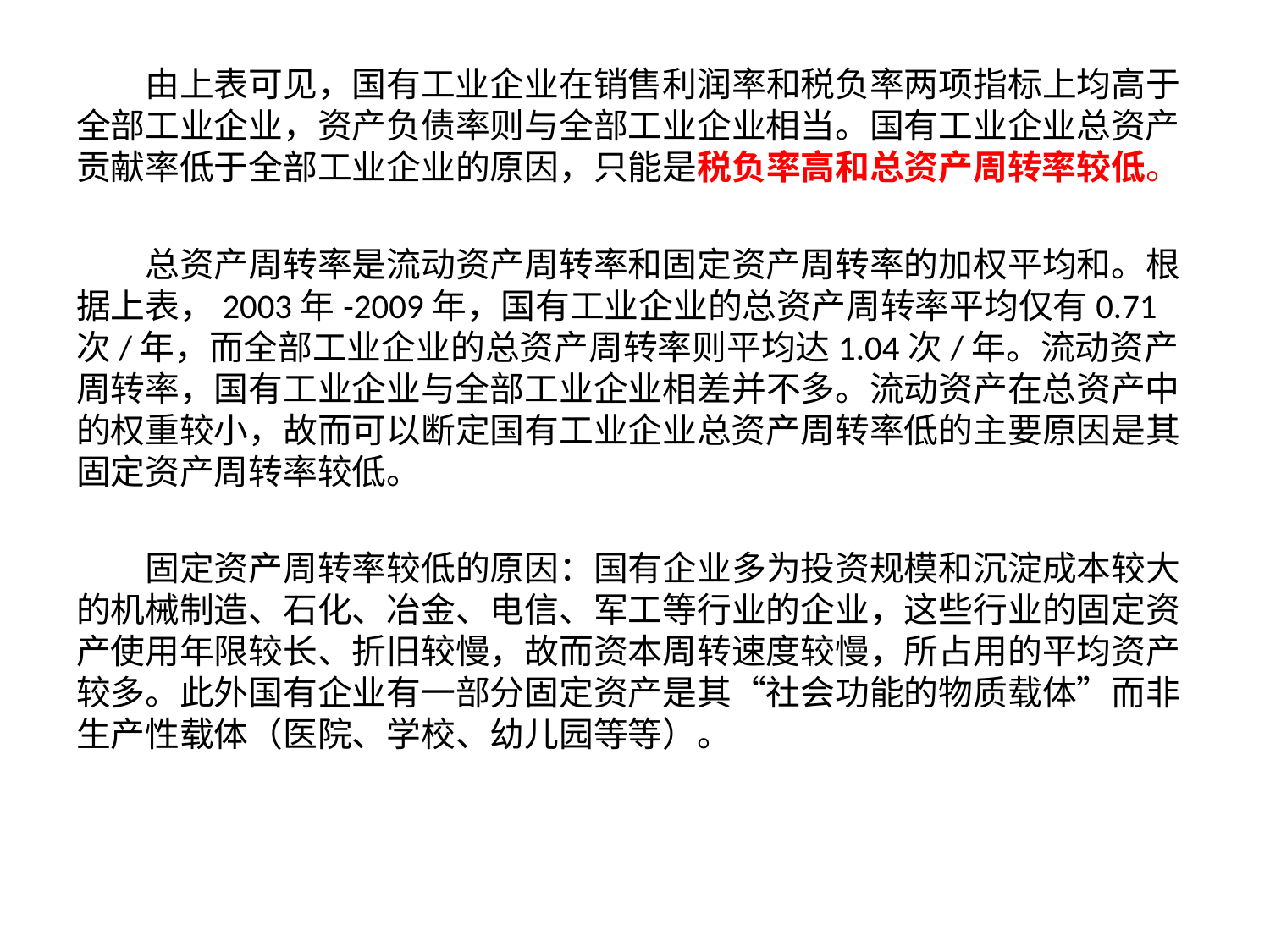

#
　　由上表可见，国有工业企业在销售利润率和税负率两项指标上均高于全部工业企业，资产负债率则与全部工业企业相当。国有工业企业总资产贡献率低于全部工业企业的原因，只能是税负率高和总资产周转率较低。

　　总资产周转率是流动资产周转率和固定资产周转率的加权平均和。根据上表，2003年-2009年，国有工业企业的总资产周转率平均仅有0.71次/年，而全部工业企业的总资产周转率则平均达1.04次/年。流动资产周转率，国有工业企业与全部工业企业相差并不多。流动资产在总资产中的权重较小，故而可以断定国有工业企业总资产周转率低的主要原因是其固定资产周转率较低。

　　固定资产周转率较低的原因：国有企业多为投资规模和沉淀成本较大的机械制造、石化、冶金、电信、军工等行业的企业，这些行业的固定资产使用年限较长、折旧较慢，故而资本周转速度较慢，所占用的平均资产较多。此外国有企业有一部分固定资产是其“社会功能的物质载体”而非生产性载体（医院、学校、幼儿园等等）。